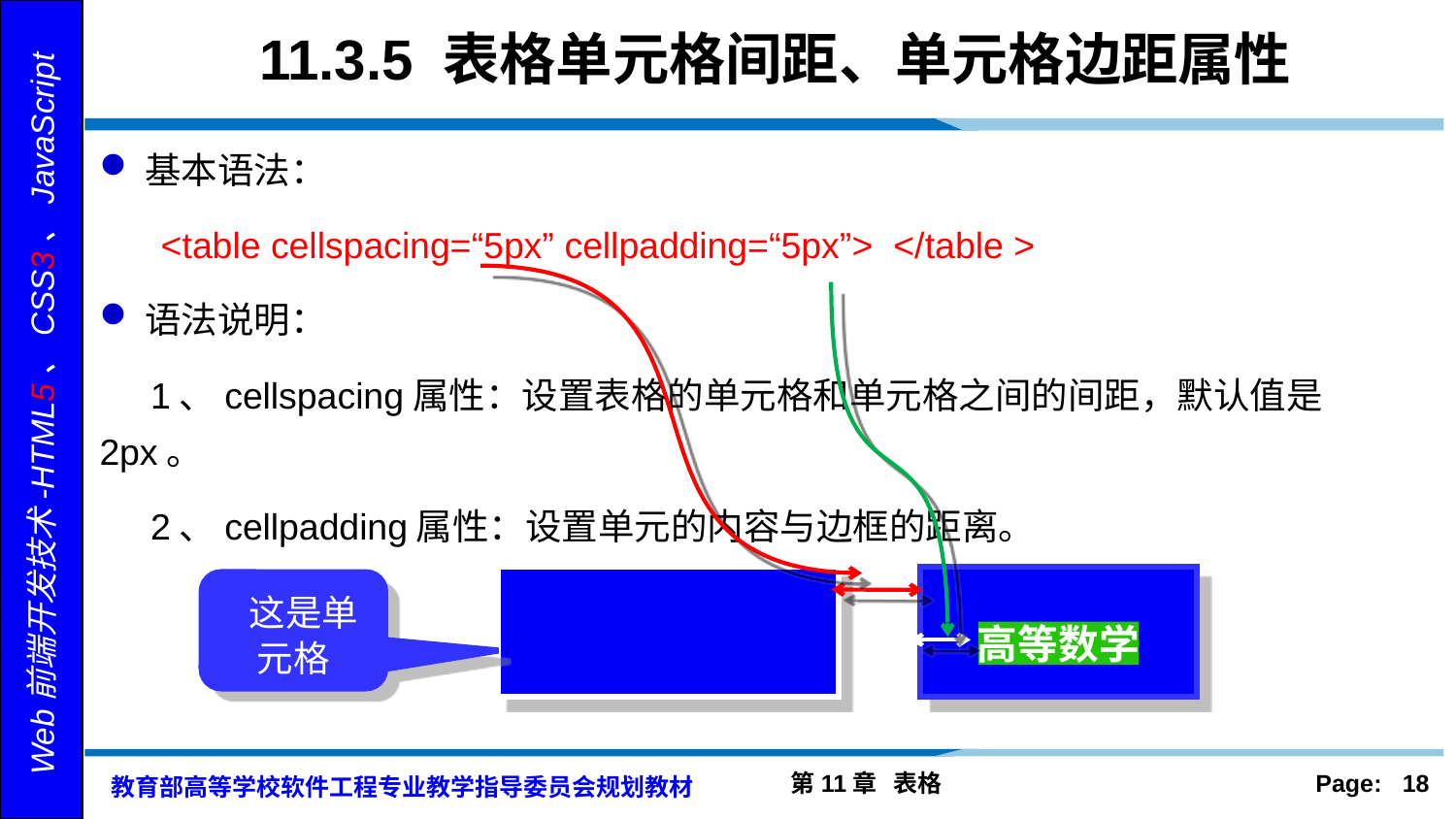

# 11.3.5 表格单元格间距、单元格边距属性
基本语法：
      <table cellspacing=“5px” cellpadding=“5px”>  </table >
语法说明：
     1、cellspacing属性：设置表格的单元格和单元格之间的间距，默认值是2px。
     2、cellpadding属性：设置单元的内容与边框的距离。

 这是单元格
高等数学